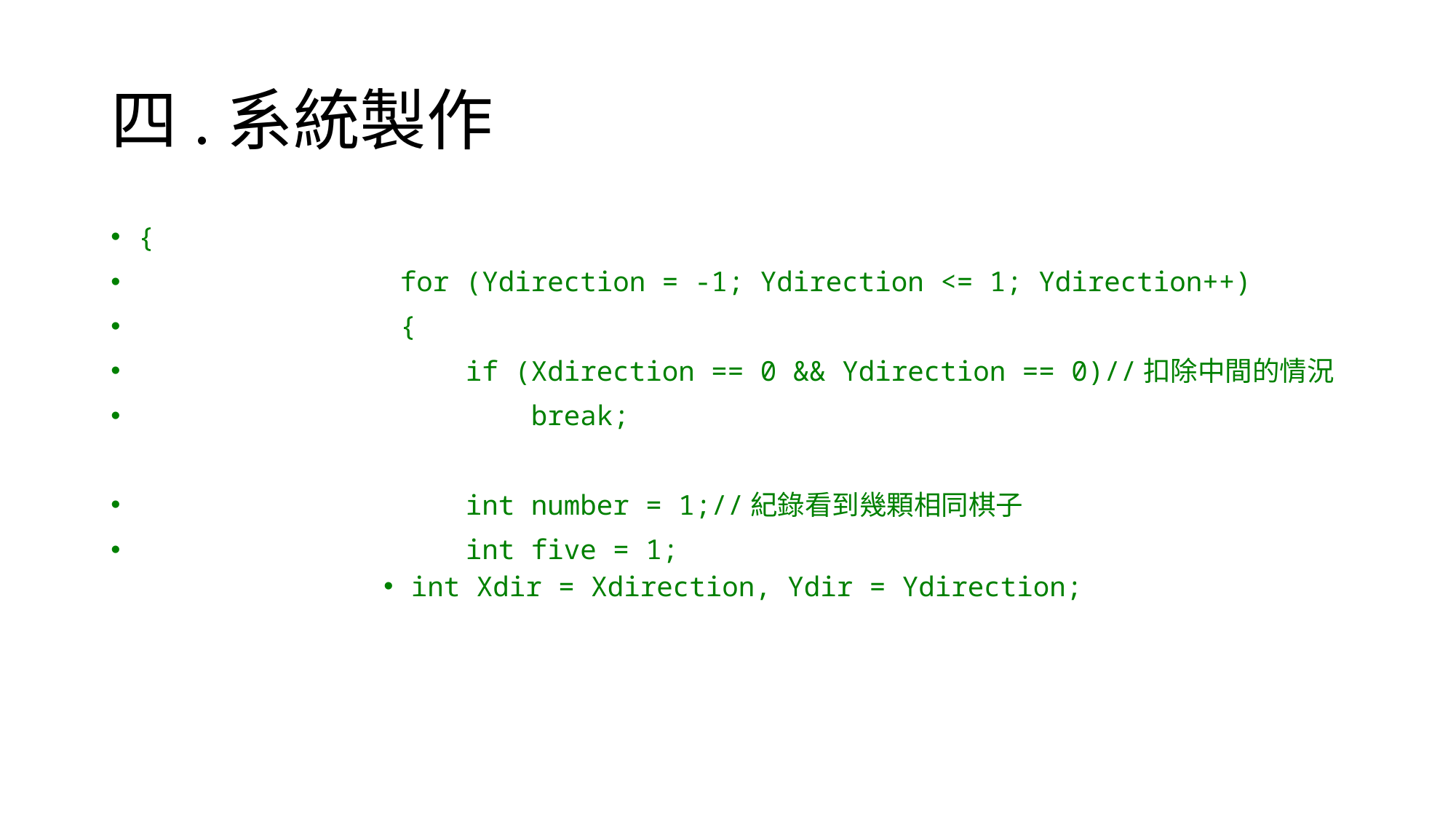

# 四.系統製作
{
                for (Ydirection = -1; Ydirection <= 1; Ydirection++)
                {
                    if (Xdirection == 0 && Ydirection == 0)//扣除中間的情況
                        break;

                    int number = 1;//紀錄看到幾顆相同棋子
                    int five = 1;
int Xdir = Xdirection, Ydir = Ydirection;